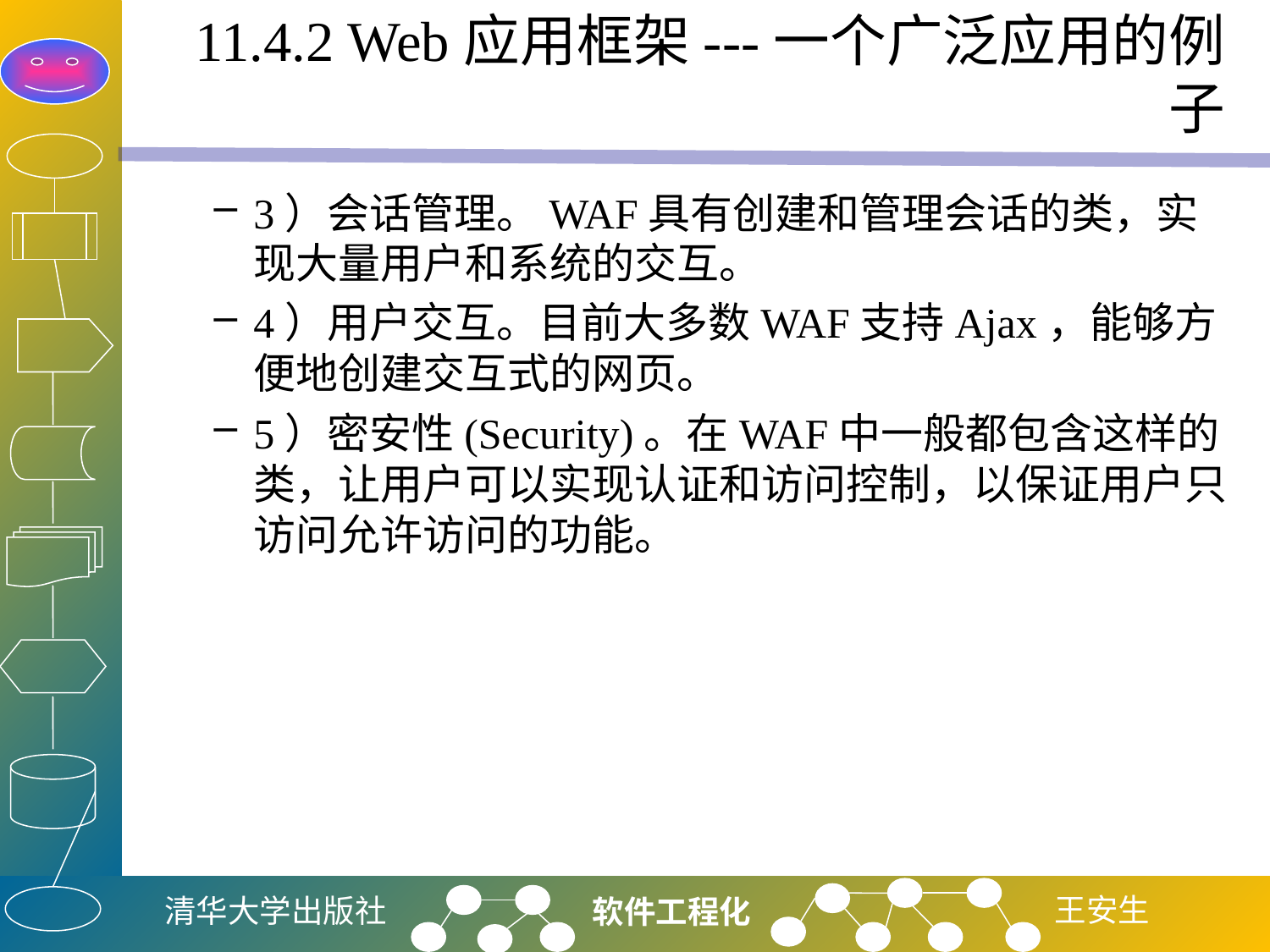

# 11.4.2 Web应用框架---一个广泛应用的例子
3）会话管理。WAF具有创建和管理会话的类，实现大量用户和系统的交互。
4）用户交互。目前大多数WAF支持Ajax，能够方便地创建交互式的网页。
5）密安性(Security)。在WAF中一般都包含这样的类，让用户可以实现认证和访问控制，以保证用户只访问允许访问的功能。